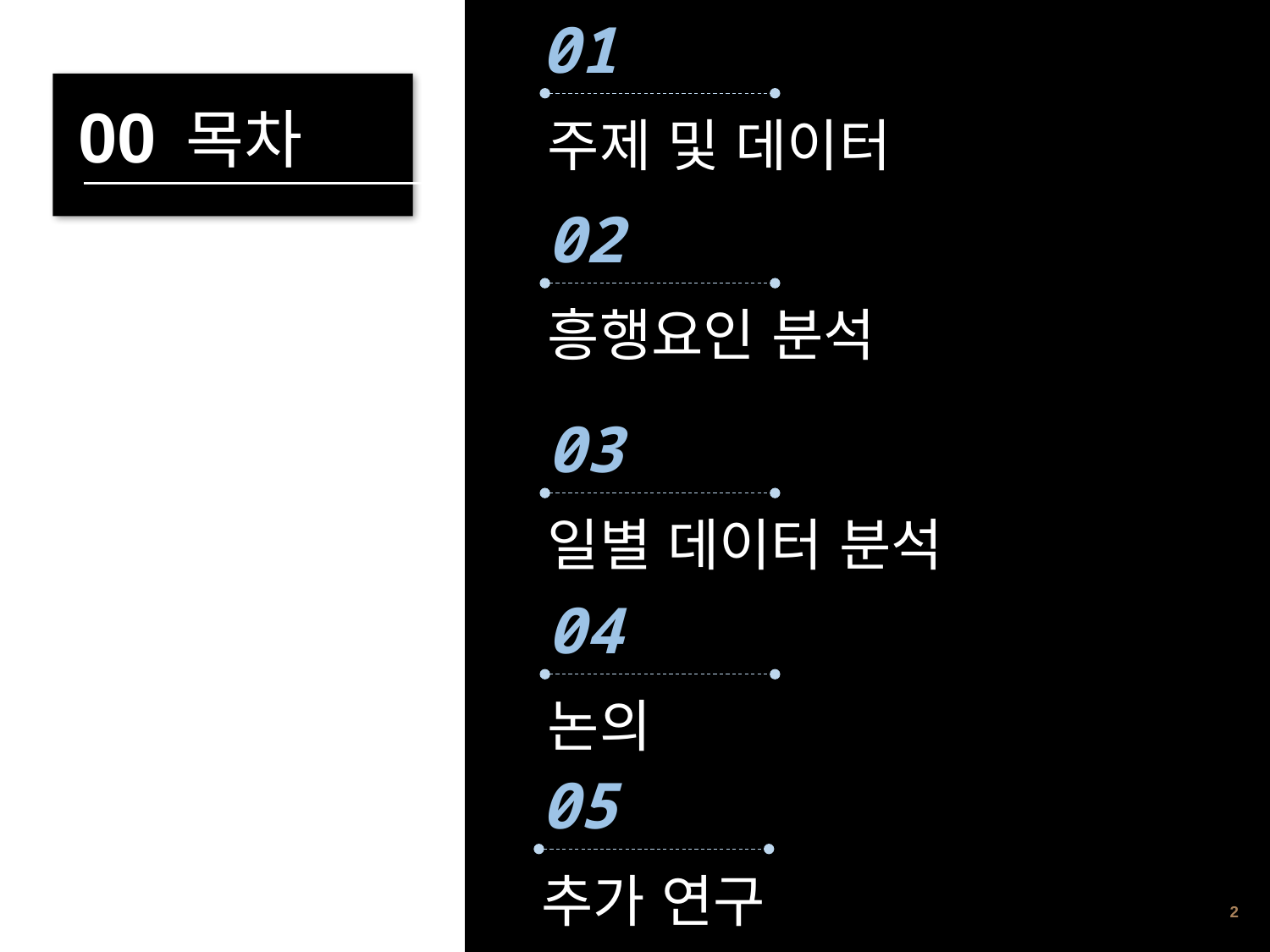

01

  00 목차
주제 및 데이터
02
흥행요인 분석
03
일별 데이터 분석
04
논의
05
추가 연구
2